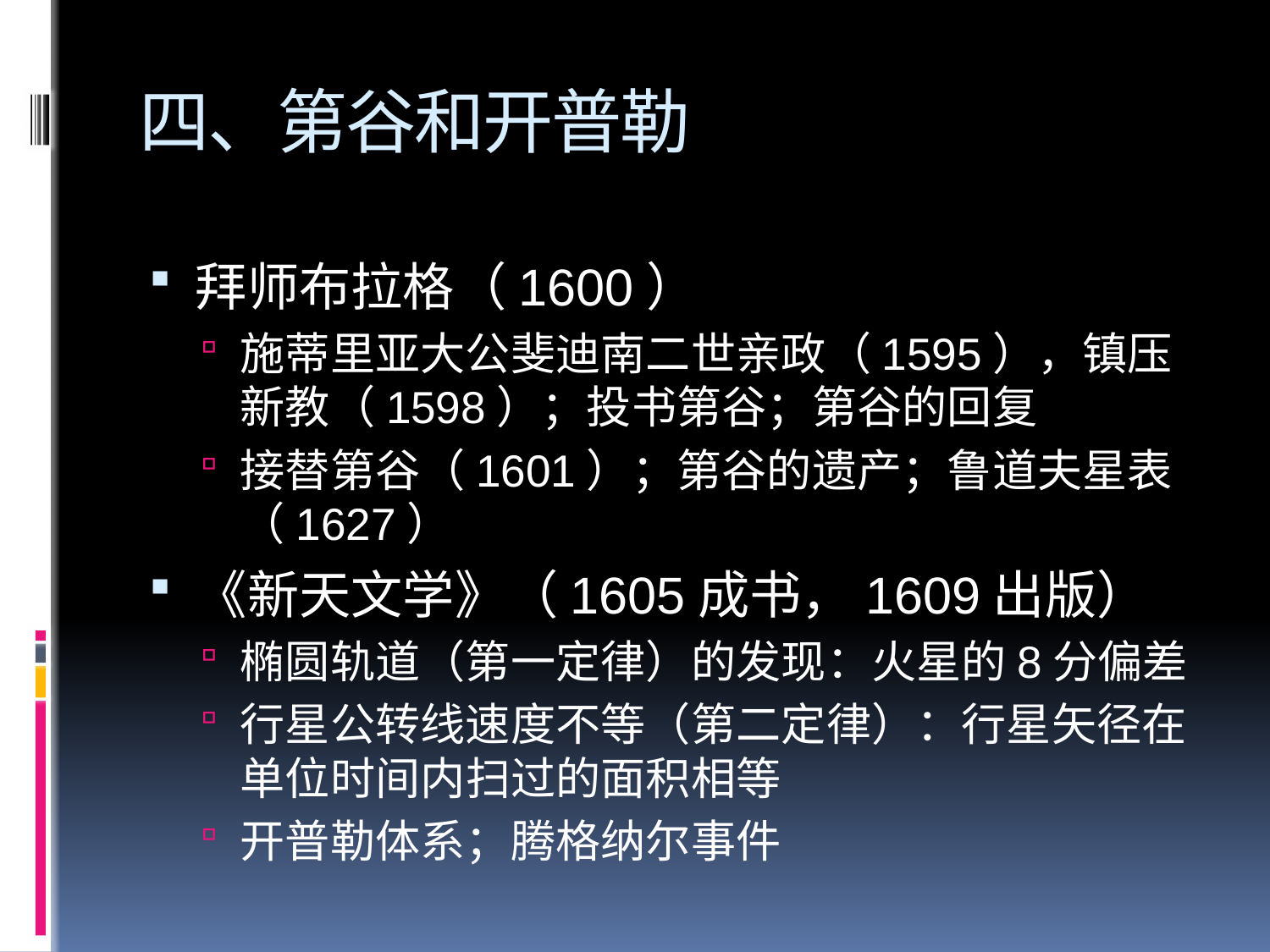

# 四、第谷和开普勒
拜师布拉格（1600）
施蒂里亚大公斐迪南二世亲政（1595），镇压新教（1598）；投书第谷；第谷的回复
接替第谷（1601）；第谷的遗产；鲁道夫星表（1627）
《新天文学》（1605成书，1609出版）
椭圆轨道（第一定律）的发现：火星的8分偏差
行星公转线速度不等（第二定律）：行星矢径在单位时间内扫过的面积相等
开普勒体系；腾格纳尔事件